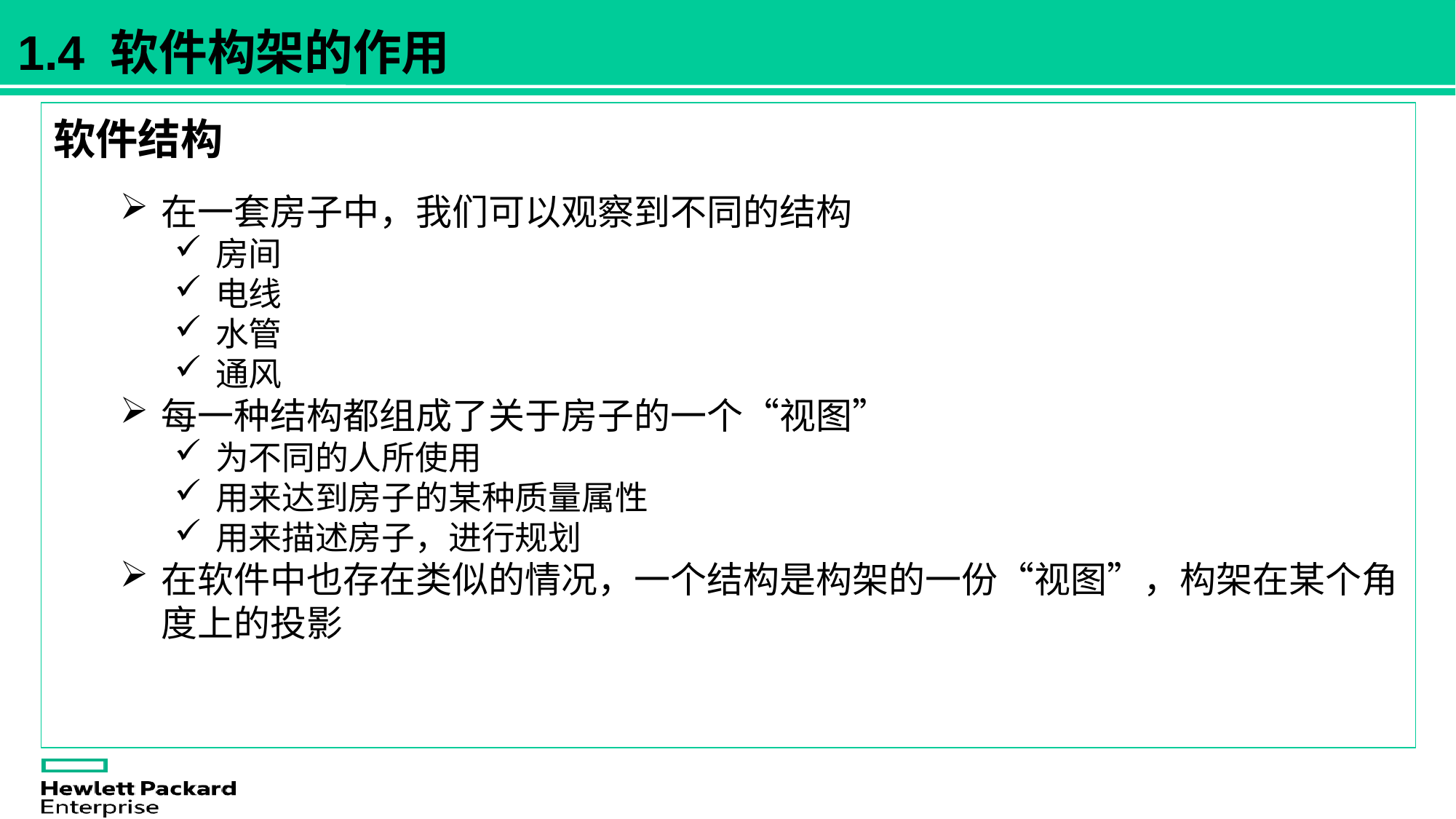

1.4 软件构架的作用

软件结构
在一套房子中，我们可以观察到不同的结构
房间
电线
水管
通风
每一种结构都组成了关于房子的一个“视图”
为不同的人所使用
用来达到房子的某种质量属性
用来描述房子，进行规划
在软件中也存在类似的情况，一个结构是构架的一份“视图”，构架在某个角度上的投影